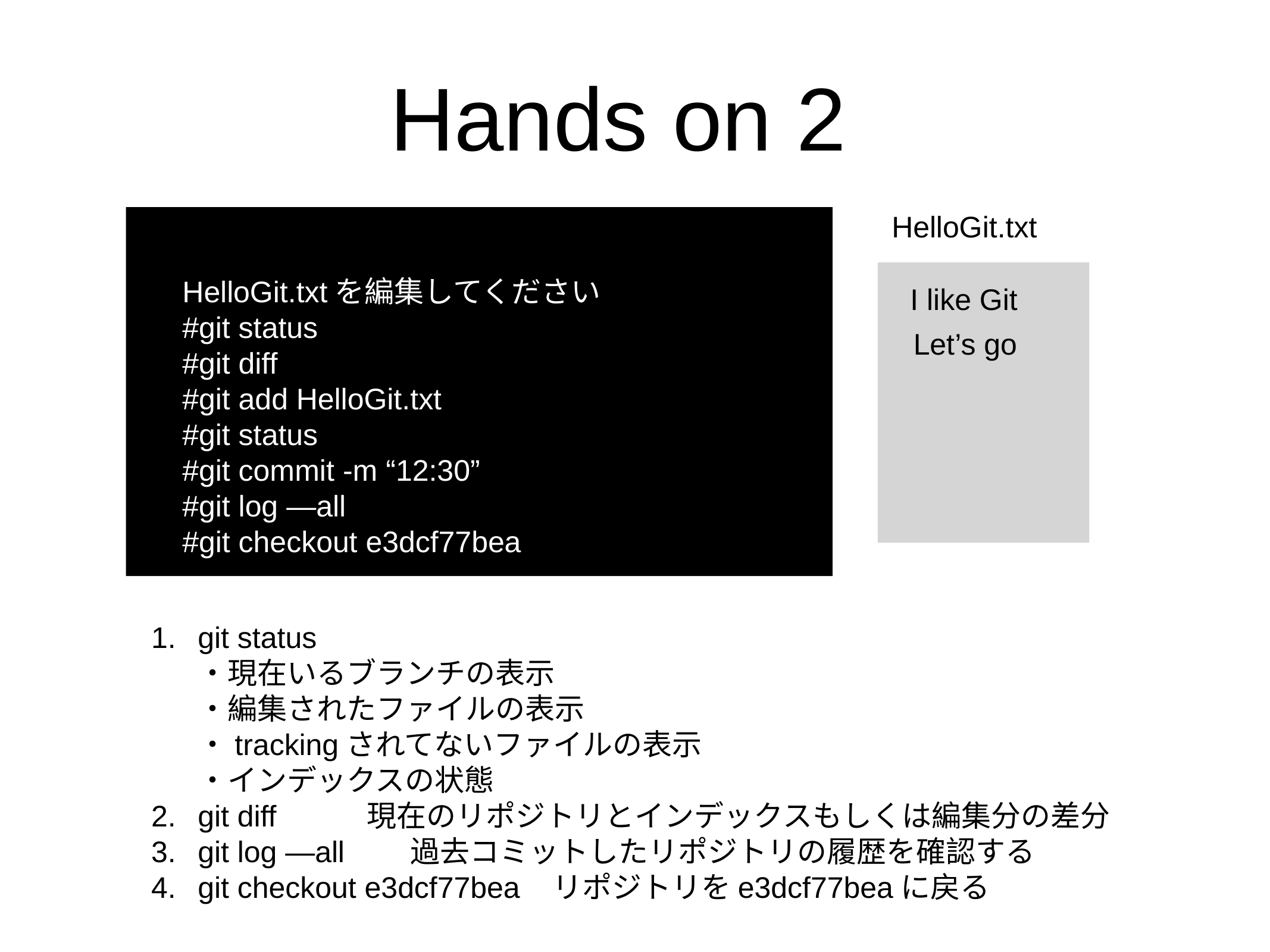

Hands on 2
HelloGit.txt

HelloGit.txtを編集してください
#git status
#git diff
#git add HelloGit.txt
#git status
#git commit -m “12:30”
#git log —all
#git checkout e3dcf77bea

I like Git
Let’s go
git status
・現在いるブランチの表示
・編集されたファイルの表示
・trackingされてないファイルの表示
・インデックスの状態
git diff          現在のリポジトリとインデックスもしくは編集分の差分
git log —all       過去コミットしたリポジトリの履歴を確認する
git checkout e3dcf77bea   リポジトリをe3dcf77beaに戻る